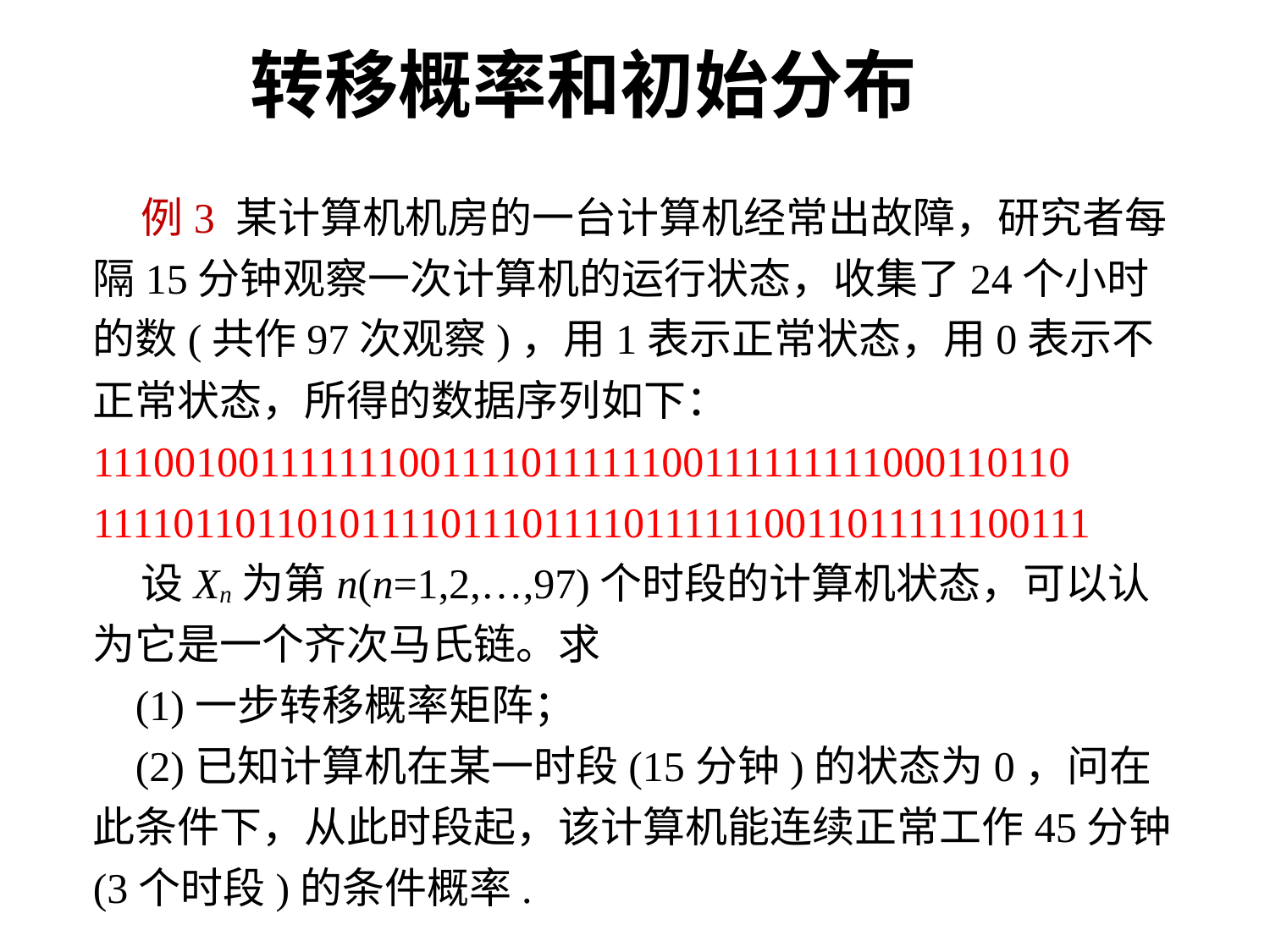

转移概率和初始分布
    例3 某计算机机房的一台计算机经常出故障，研究者每隔15分钟观察一次计算机的运行状态，收集了24个小时的数(共作97次观察)，用1表示正常状态，用0表示不正常状态，所得的数据序列如下：           111001001111111001111011111100111111111000110110
1111011011010111101110111101111110011011111100111
    设Xn为第n(n=1,2,…,97)个时段的计算机状态，可以认为它是一个齐次马氏链。求
    (1)一步转移概率矩阵；
    (2)已知计算机在某一时段(15分钟)的状态为0，问在此条件下，从此时段起，该计算机能连续正常工作45分钟(3个时段)的条件概率.